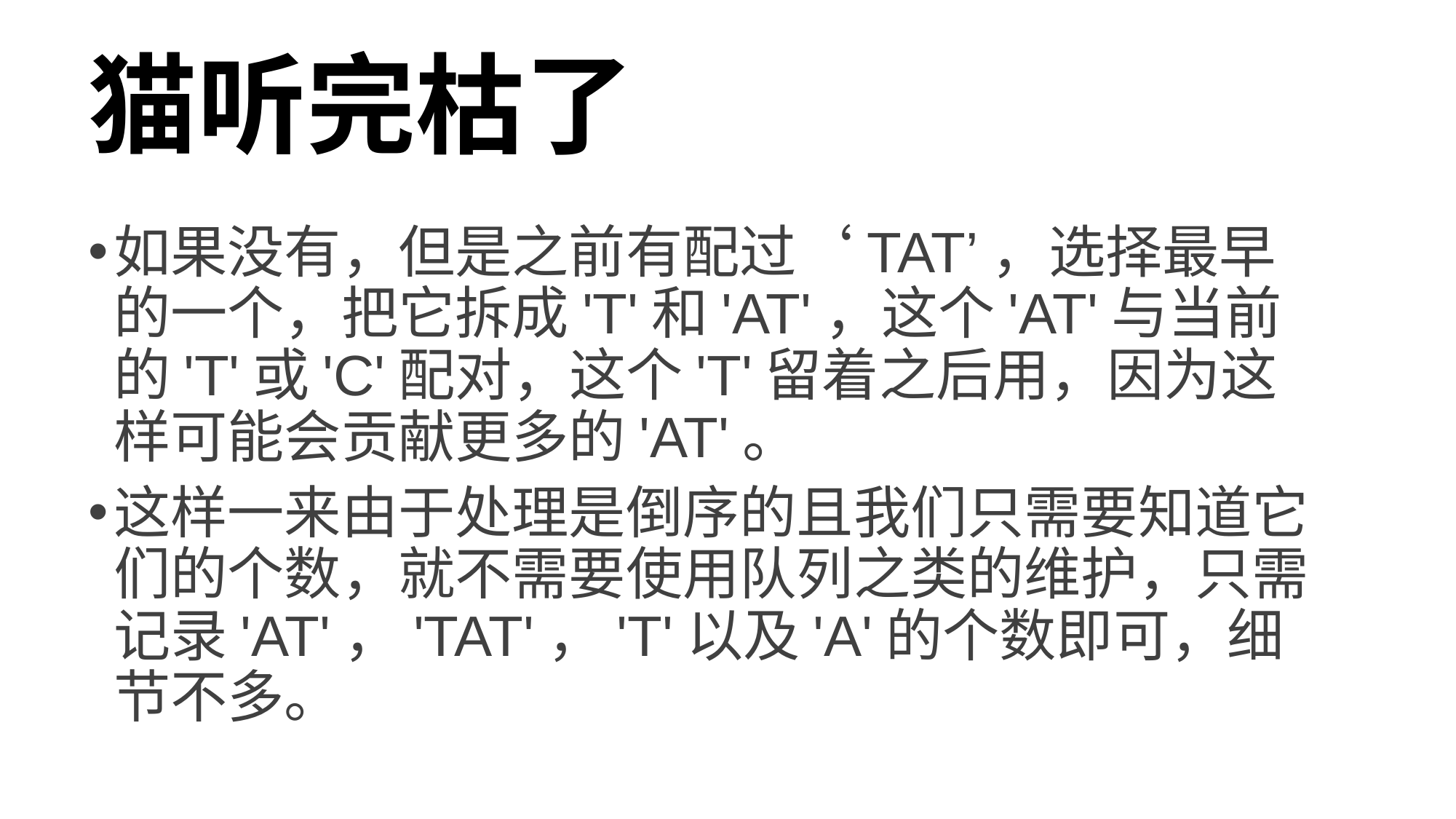

# 猫听完枯了
如果没有，但是之前有配过‘TAT’，选择最早的一个，把它拆成'T'和'AT'，这个'AT'与当前的'T'或'C'配对，这个'T'留着之后用，因为这样可能会贡献更多的'AT'。
这样一来由于处理是倒序的且我们只需要知道它们的个数，就不需要使用队列之类的维护，只需记录'AT'，'TAT'，'T'以及'A'的个数即可，细节不多。